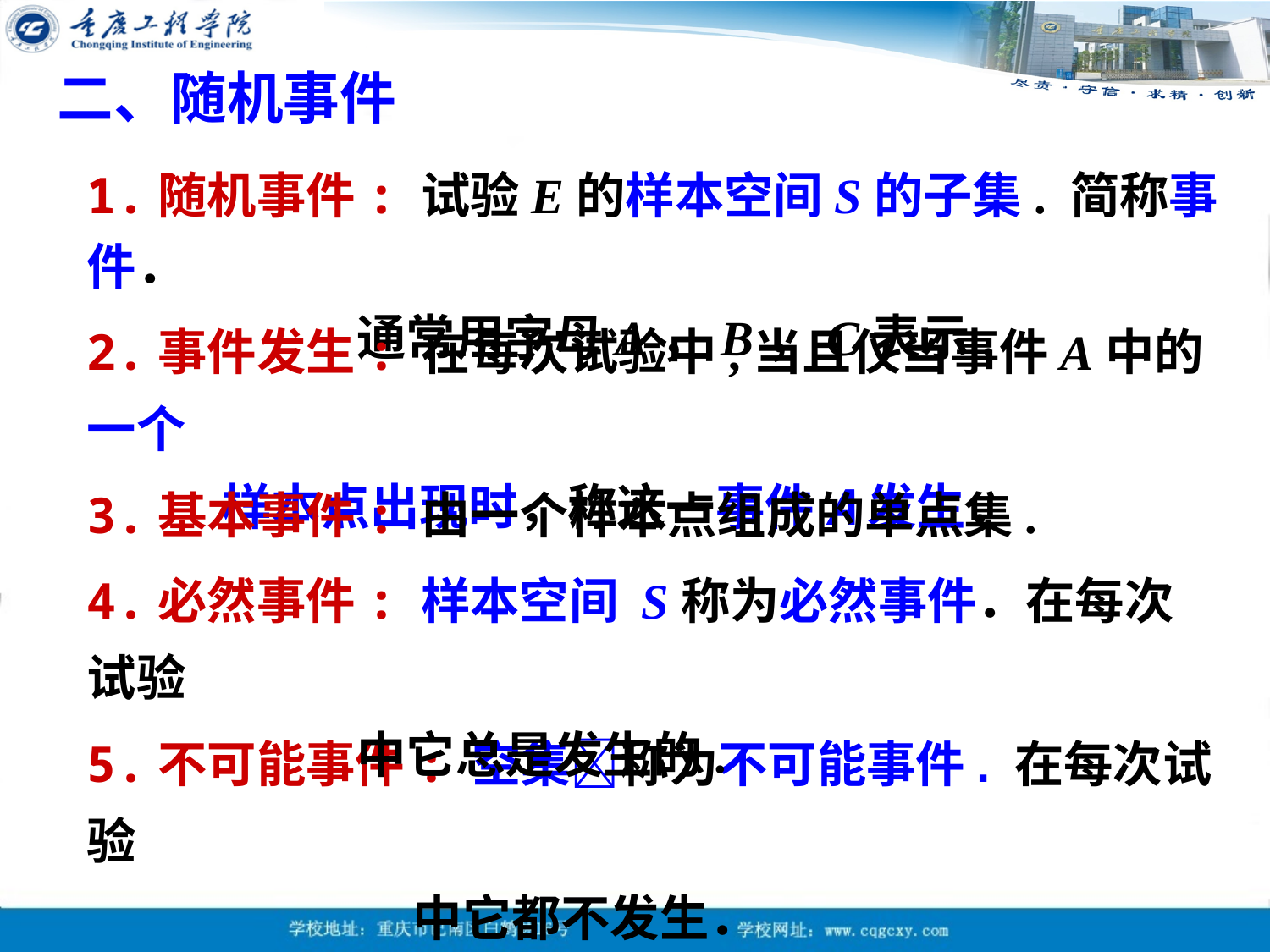

二、随机事件
1.随机事件: 试验E的样本空间S的子集. 简称事件．
                       通常用字母A，B，C表示.
2.事件发生: 在每次试验中,当且仅当事件A中的一个
           样本点出现时，称这一事件A发生．
3.基本事件: 由一个样本点组成的单点集.
4.必然事件: 样本空间 S称为必然事件．在每次试验
                       中它总是发生的.
5.不可能事件: 空集∅称为不可能事件. 在每次试验
                            中它都不发生．